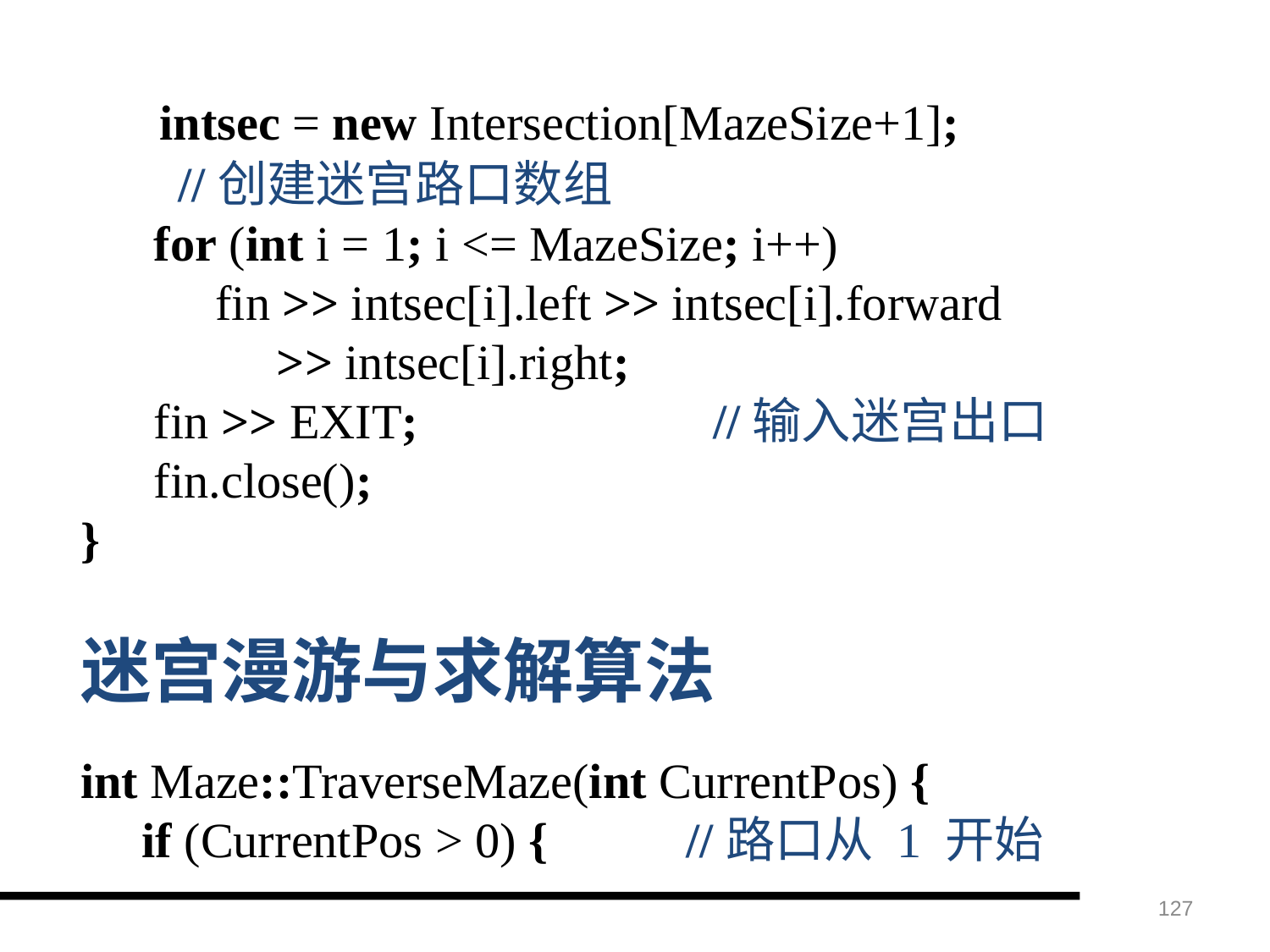

intsec = new Intersection[MazeSize+1];
        //创建迷宫路口数组
      for (int i = 1; i <= MazeSize; i++)
           fin >> intsec[i].left >> intsec[i].forward
                >> intsec[i].right;
      fin >> EXIT;                        //输入迷宫出口
      fin.close();
}

迷宫漫游与求解算法
int Maze::TraverseMaze(int CurrentPos) {
     if (CurrentPos > 0) { 	        //路口从 1 开始
127